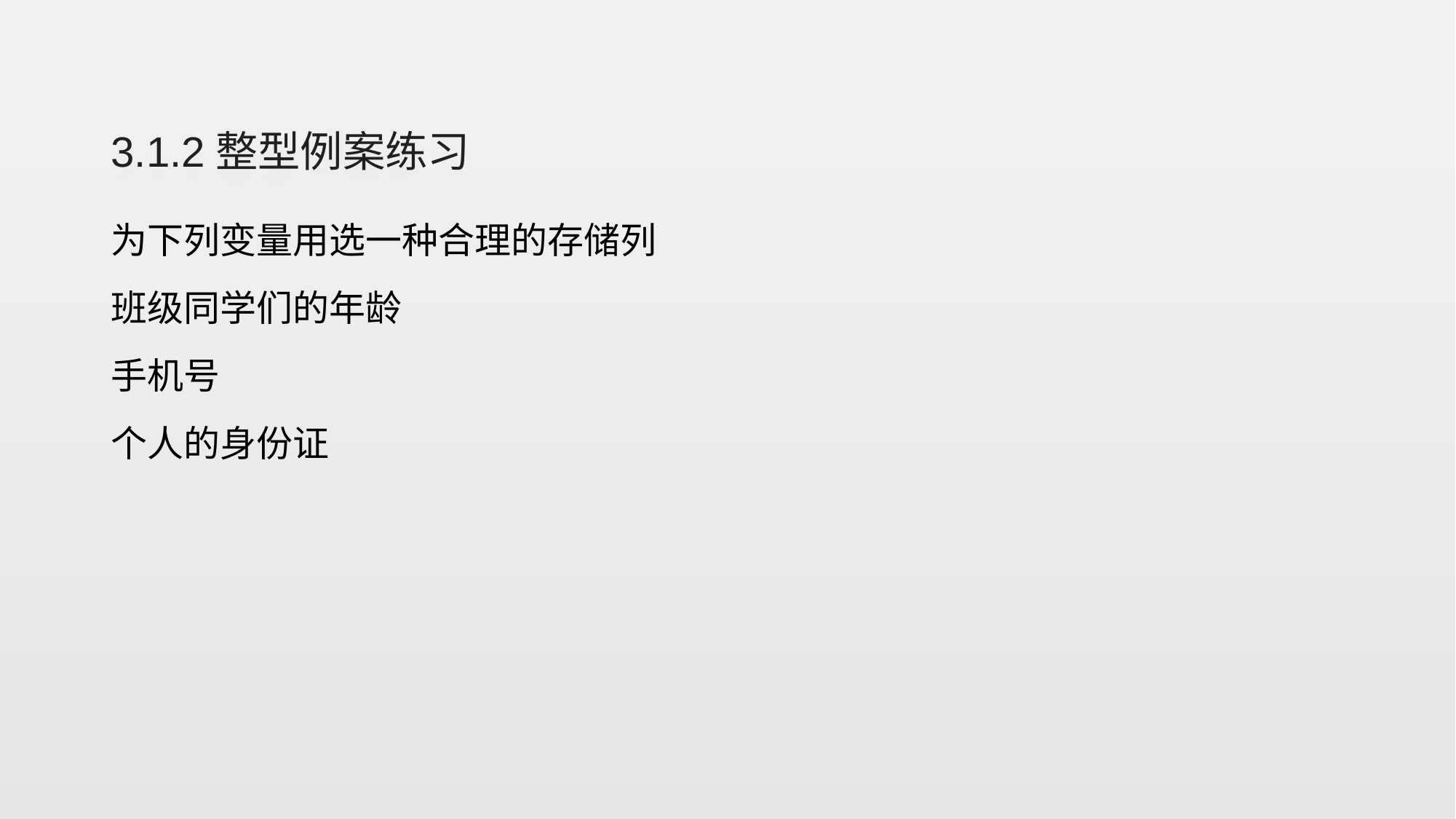

# 3.1.2整型例案练习
为下列变量用选一种合理的存储列
班级同学们的年龄
手机号
个人的身份证